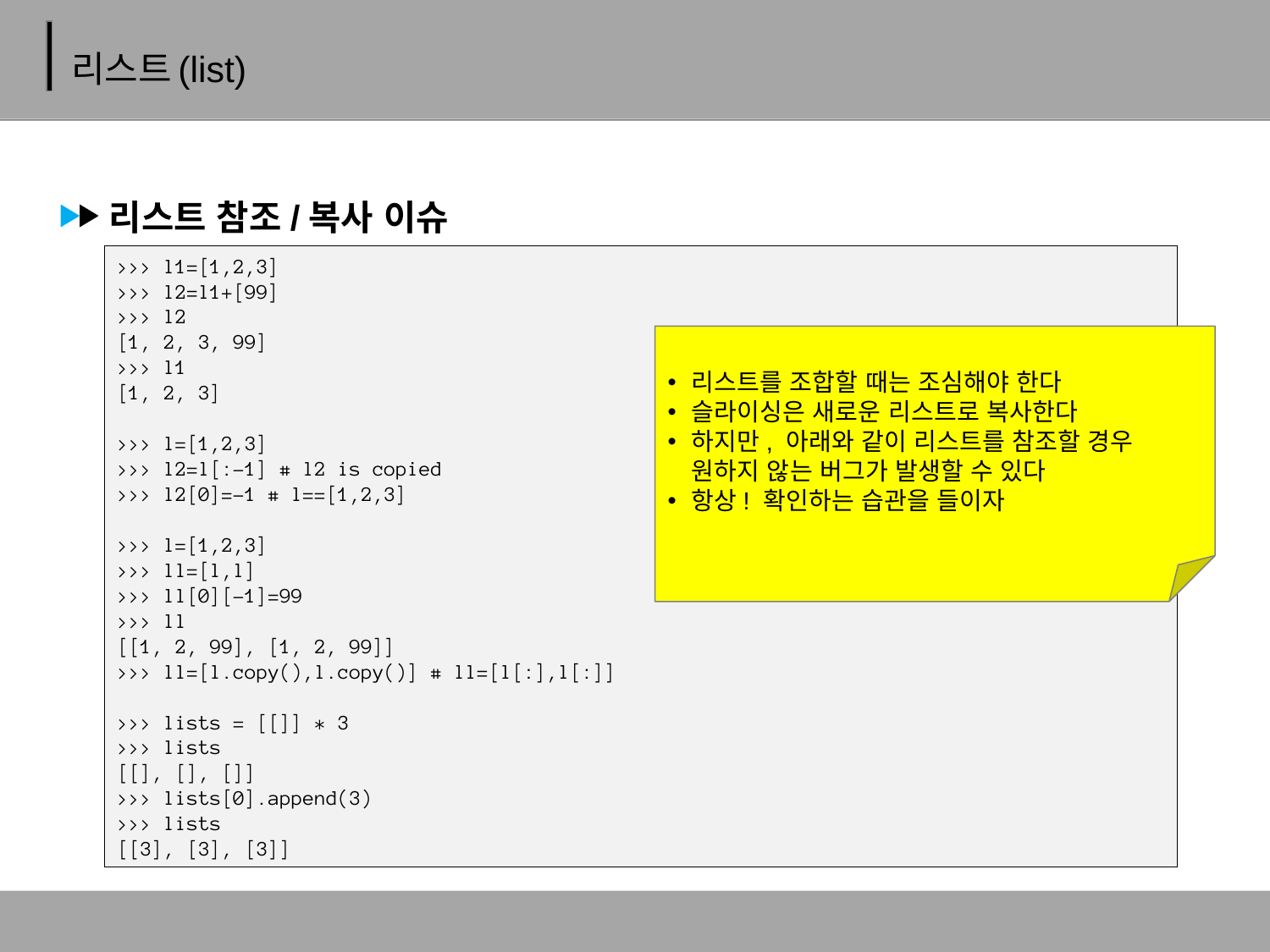

# 리스트(list)
리스트 참조/복사 이슈

>>> l1=[1,2,3]
>>> l2=l1+[99]
>>> l2
[1, 2, 3, 99]
>>> l1
[1, 2, 3]

>>> l=[1,2,3]
>>> l2=l[:-1] # l2 is copied
>>> l2[0]=-1 # l==[1,2,3]

>>> l=[1,2,3]
>>> ll=[l,l]
>>> ll[0][-1]=99
>>> ll
[[1, 2, 99], [1, 2, 99]]
>>> ll=[l.copy(),l.copy()] # ll=[l[:],l[:]]

>>> lists = [[]] * 3
>>> lists
[[], [], []]
>>> lists[0].append(3)
>>> lists
[[3], [3], [3]]
리스트를 조합할 때는 조심해야 한다
슬라이싱은 새로운 리스트로 복사한다
하지만, 아래와 같이 리스트를 참조할 경우
원하지 않는 버그가 발생할 수 있다
항상! 확인하는 습관을 들이자